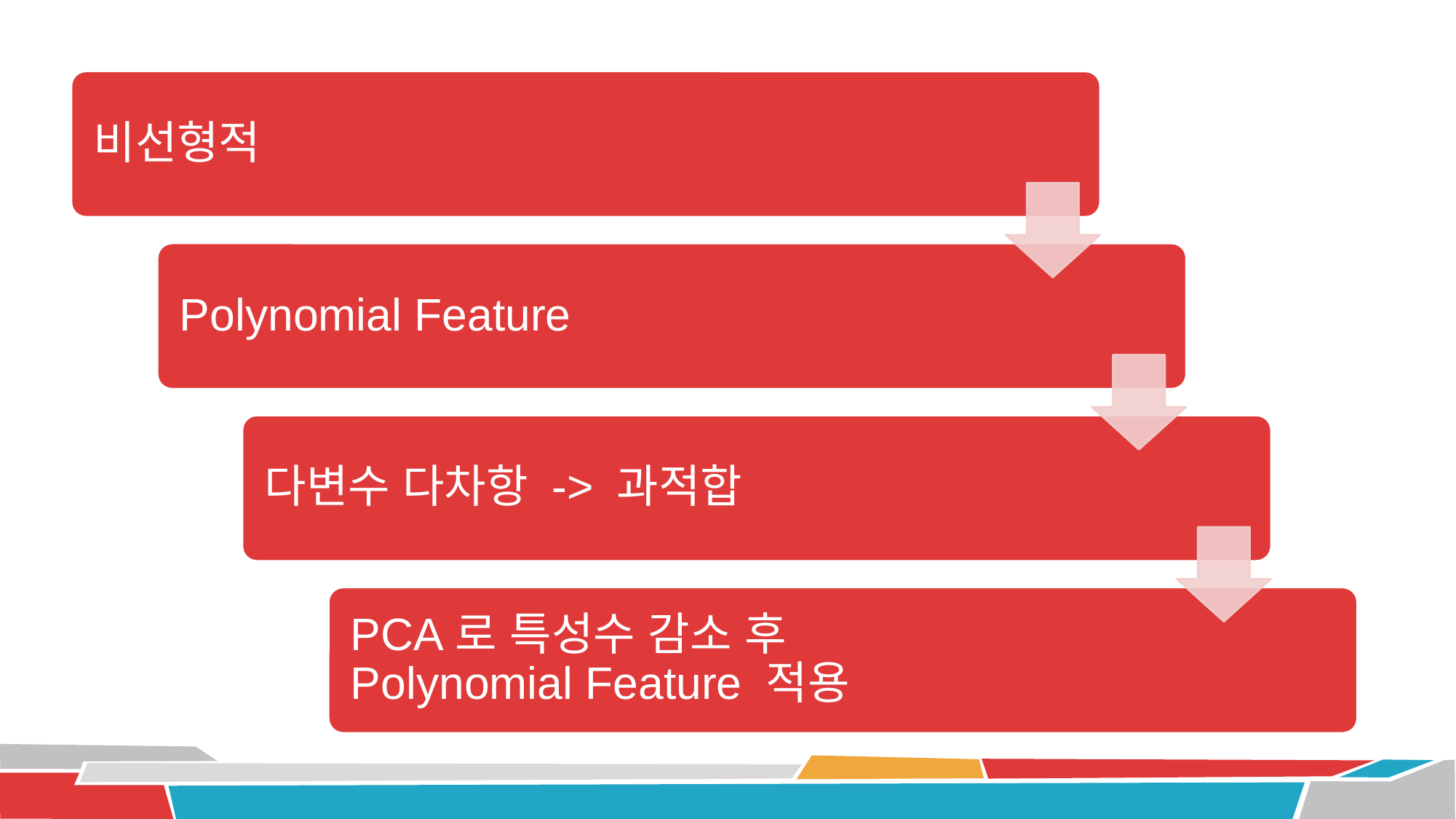

비선형적
Polynomial Feature
다변수 다차항 -> 과적합
PCA로 특성수 감소 후
Polynomial Feature 적용